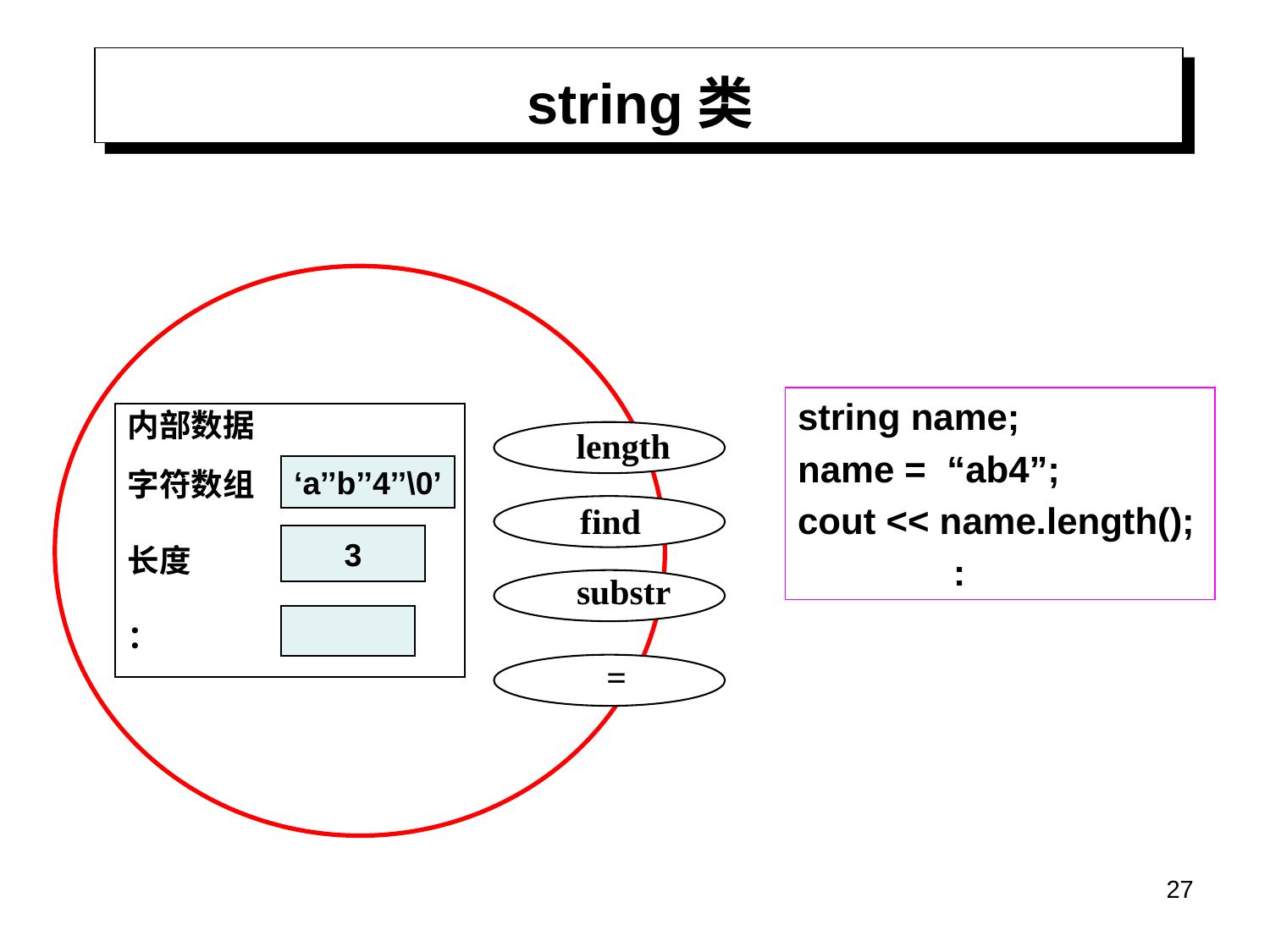

# string类

string name;
name =  “ab4”;
cout << name.length();
               :
内部数据

字符数组

长度

：

length

‘a’’b’’4’’\0’
find

3
substr

=

27